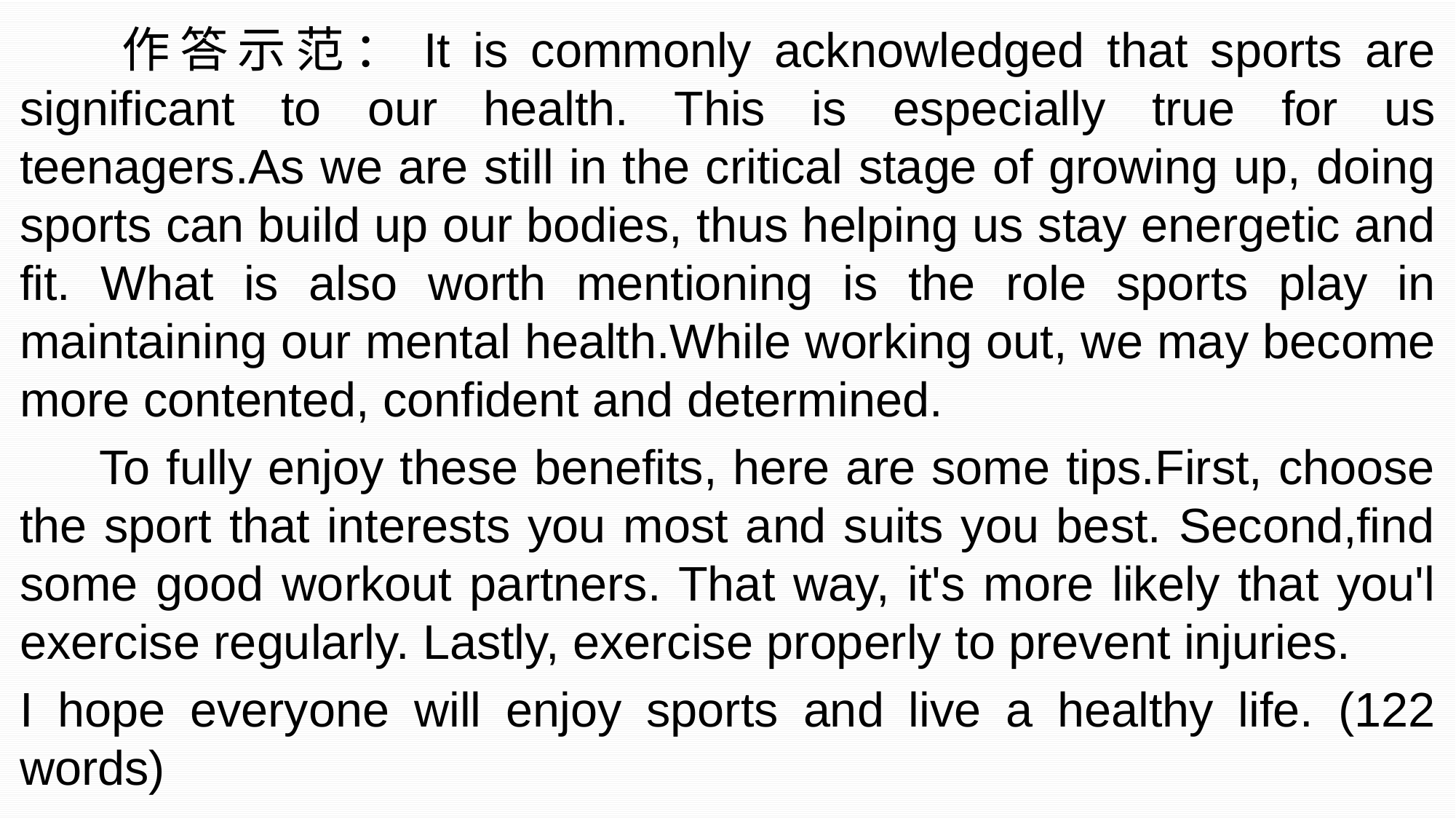

作答示范：It is commonly acknowledged that sports are significant to our health. This is especially true for us teenagers.As we are still in the critical stage of growing up, doing sports can build up our bodies, thus helping us stay energetic and fit. What is also worth mentioning is the role sports play in maintaining our mental health.While working out, we may become more contented, confident and determined.
     To fully enjoy these benefits, here are some tips.First, choose the sport that interests you most and suits you best. Second,find some good workout partners. That way, it's more likely that you'l exercise regularly. Lastly, exercise properly to prevent injuries.
I hope everyone will enjoy sports and live a healthy life. (122 words)